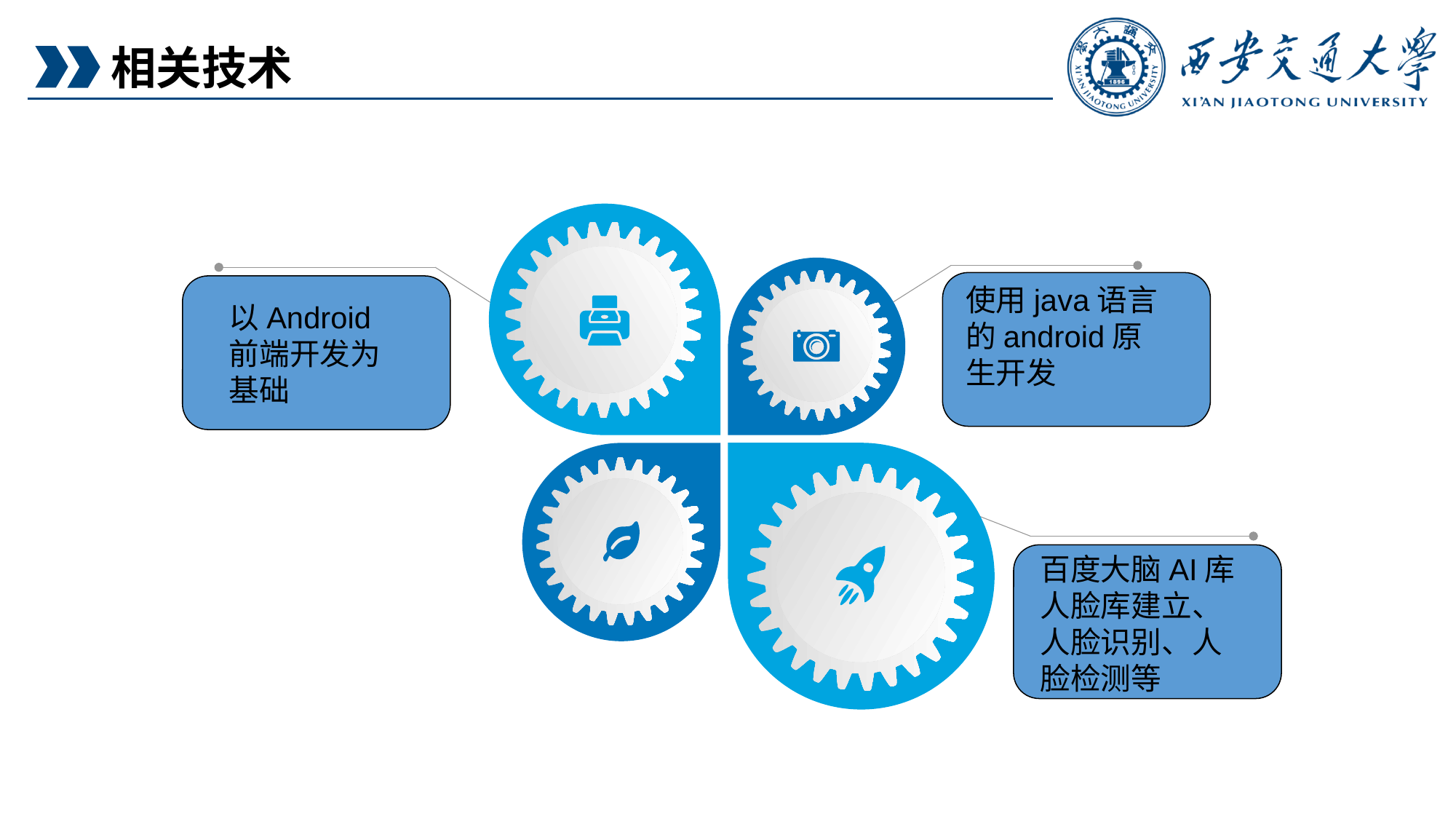

相关技术

使用java语言的android原生开发

以Android前端开发为基础

百度大脑AI库人脸库建立、人脸识别、人脸检测等